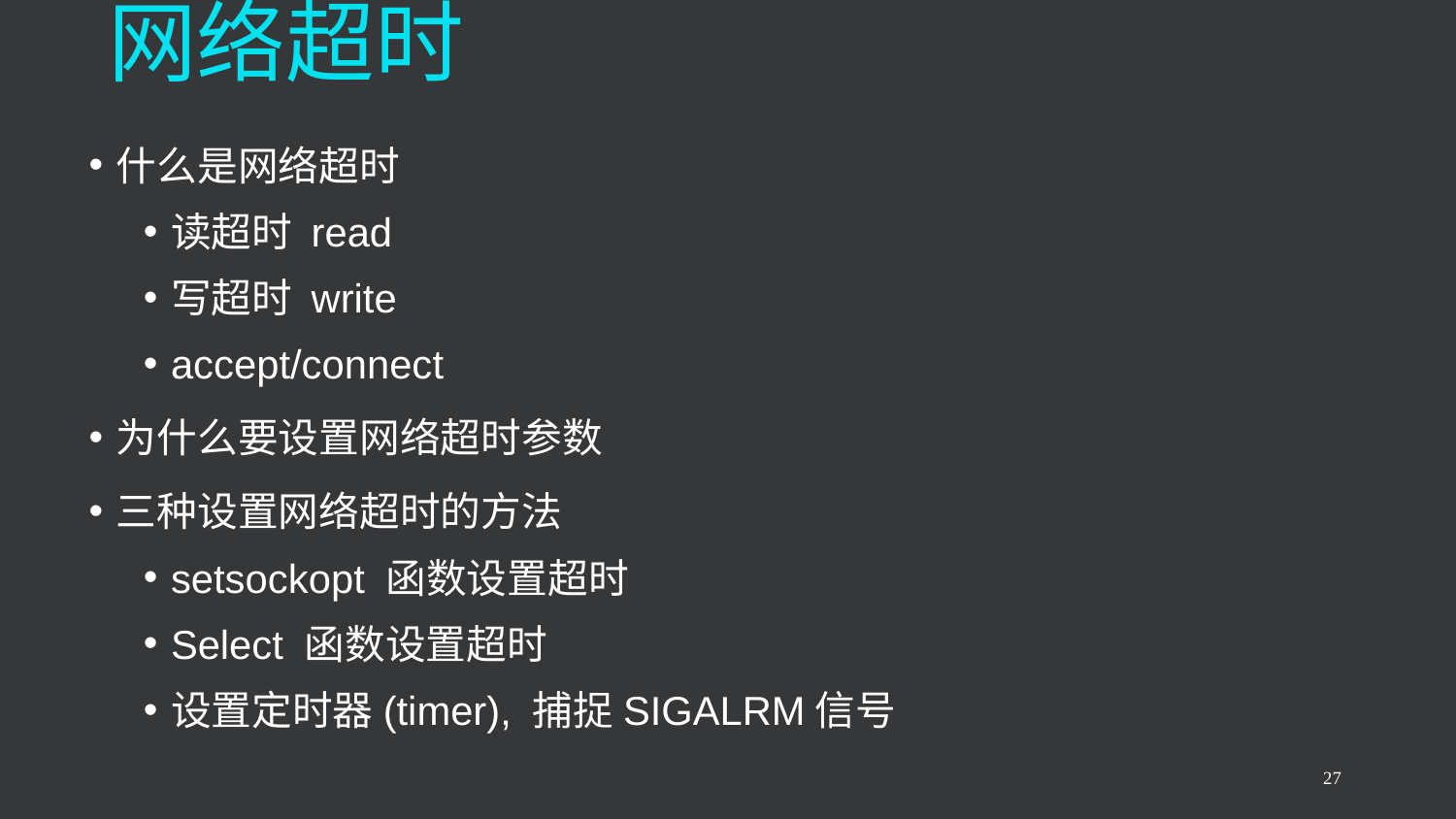

# 网络超时
什么是网络超时
读超时 read
写超时 write
accept/connect
为什么要设置网络超时参数
三种设置网络超时的方法
setsockopt 函数设置超时
Select 函数设置超时
设置定时器(timer), 捕捉SIGALRM信号

27